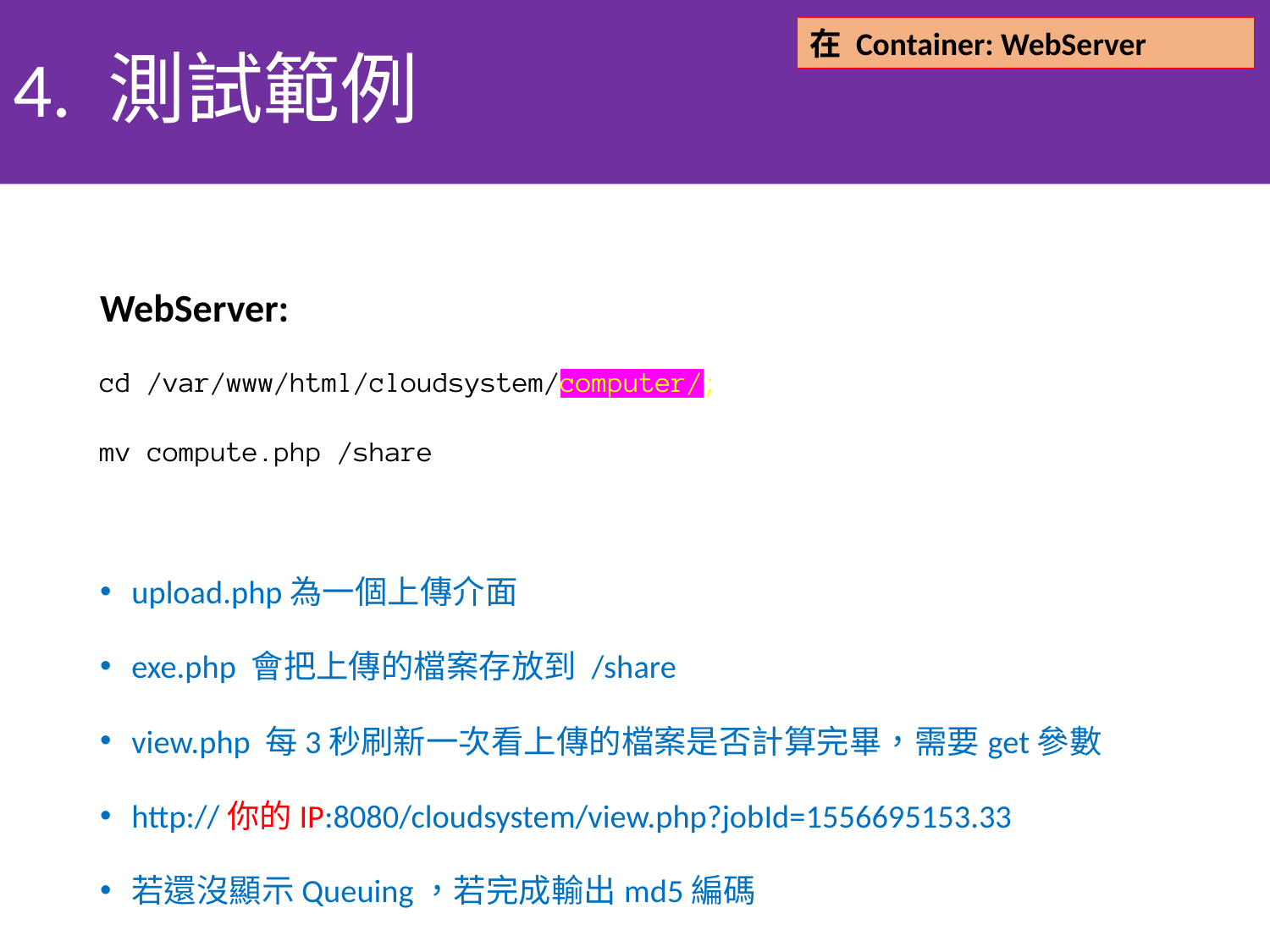

# 4. 測試範例
在 Container: WebServer
WebServer:
cd /var/www/html/cloudsystem/computer/;
mv compute.php /share

upload.php為一個上傳介面
exe.php 會把上傳的檔案存放到 /share
view.php 每3秒刷新一次看上傳的檔案是否計算完畢，需要get參數
http://你的IP:8080/cloudsystem/view.php?jobId=1556695153.33
若還沒顯示Queuing，若完成輸出md5編碼